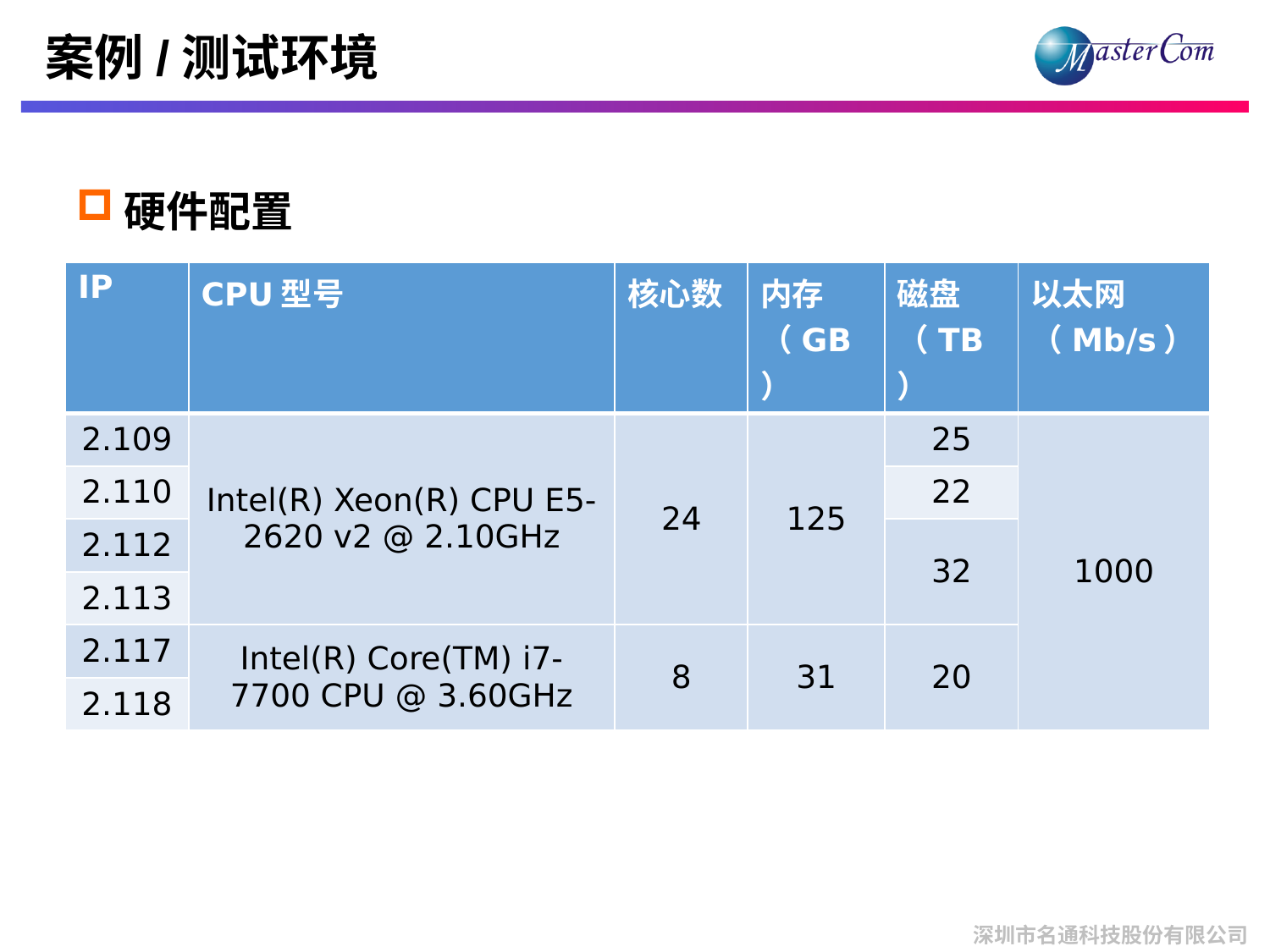

# 案例/测试环境
硬件配置
| IP | CPU型号 | 核心数 | 内存（GB） | 磁盘（TB） | 以太网（Mb/s） |
| --- | --- | --- | --- | --- | --- |
| 2.109 | Intel(R) Xeon(R) CPU E5-2620 v2 @ 2.10GHz | 24 | 125 | 25 | 1000 |
| 2.110 |  |  |  | 22 |  |
| 2.112 |  |  |  | 32 |  |
| 2.113 |  |  |  |  |  |
| 2.117 | Intel(R) Core(TM) i7-7700 CPU @ 3.60GHz | 8 | 31 | 20 |  |
| 2.118 |  |  |  |  |  |